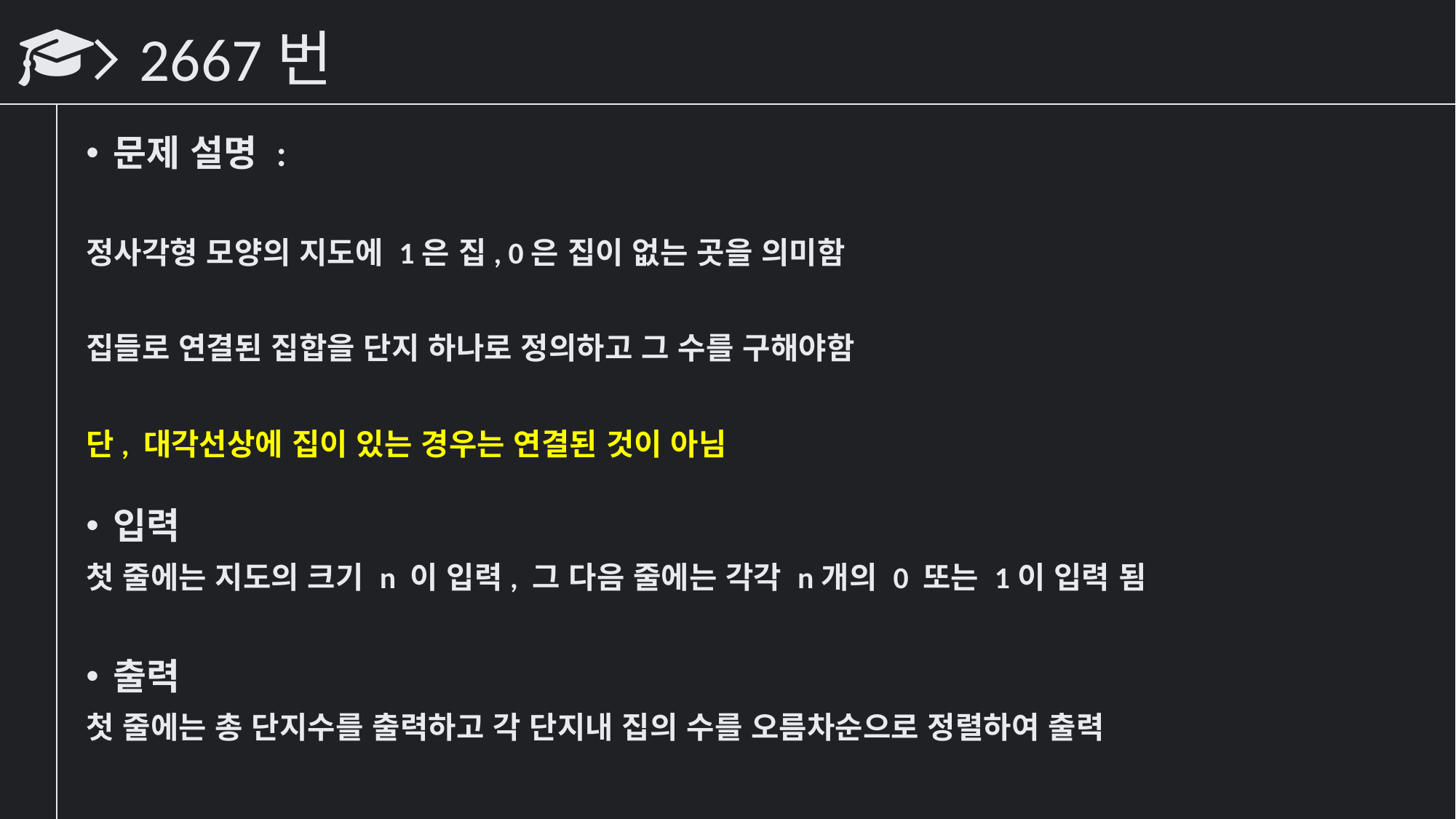

# 2667번
문제 설명 :

정사각형 모양의 지도에 1은 집, 0은 집이 없는 곳을 의미함

집들로 연결된 집합을 단지 하나로 정의하고 그 수를 구해야함

단, 대각선상에 집이 있는 경우는 연결된 것이 아님

입력
첫 줄에는 지도의 크기 n 이 입력, 그 다음 줄에는 각각 n개의 0 또는 1이 입력 됨

출력
첫 줄에는 총 단지수를 출력하고 각 단지내 집의 수를 오름차순으로 정렬하여 출력